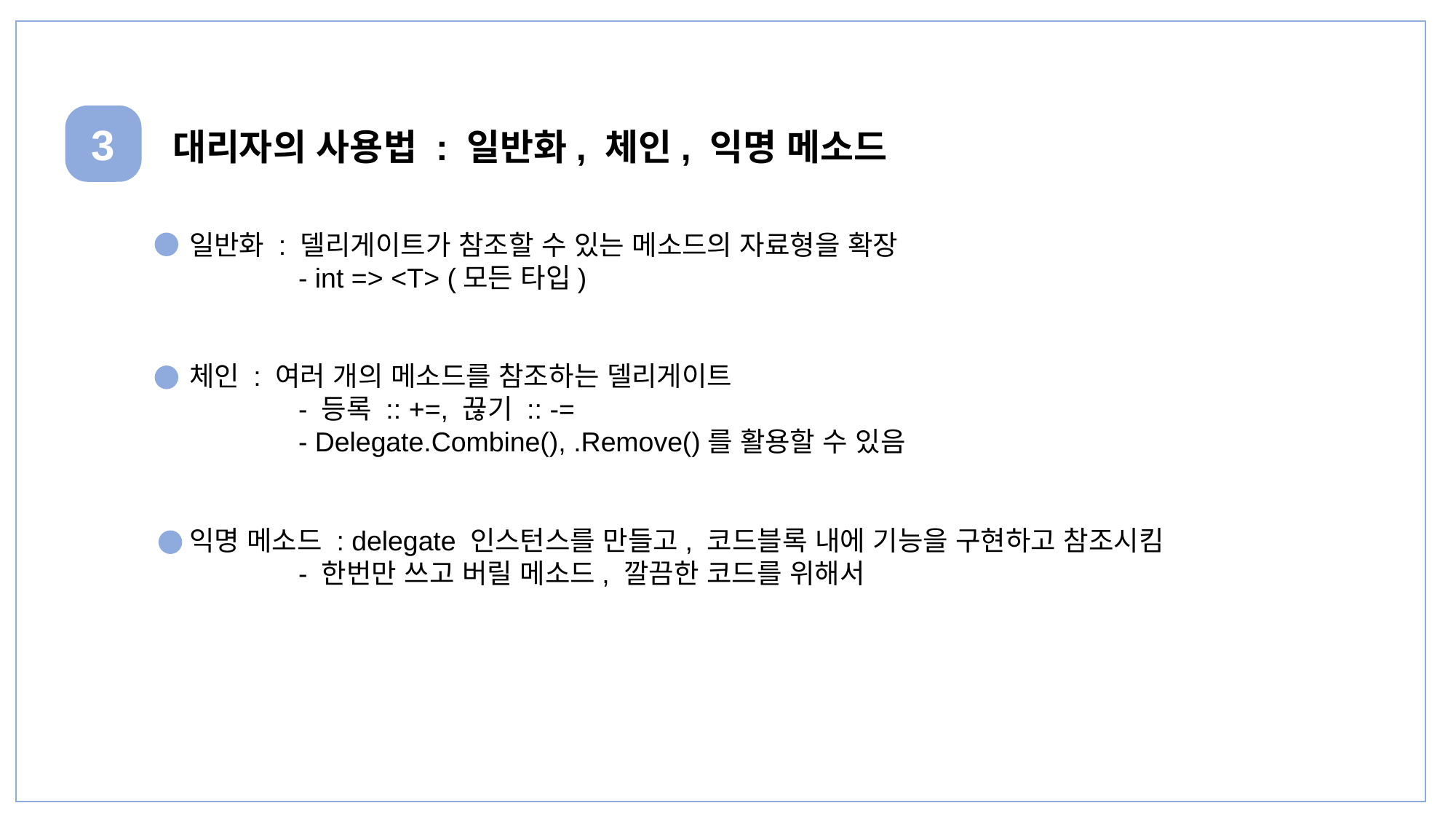

3
  대리자의 사용법 : 일반화, 체인, 익명 메소드

일반화 : 델리게이트가 참조할 수 있는 메소드의 자료형을 확장
	- int => <T> (모든 타입)

체인 : 여러 개의 메소드를 참조하는 델리게이트
	- 등록 :: +=, 끊기 :: -=
	- Delegate.Combine(), .Remove()를 활용할 수 있음

익명 메소드 : delegate 인스턴스를 만들고, 코드블록 내에 기능을 구현하고 참조시킴
	- 한번만 쓰고 버릴 메소드, 깔끔한 코드를 위해서